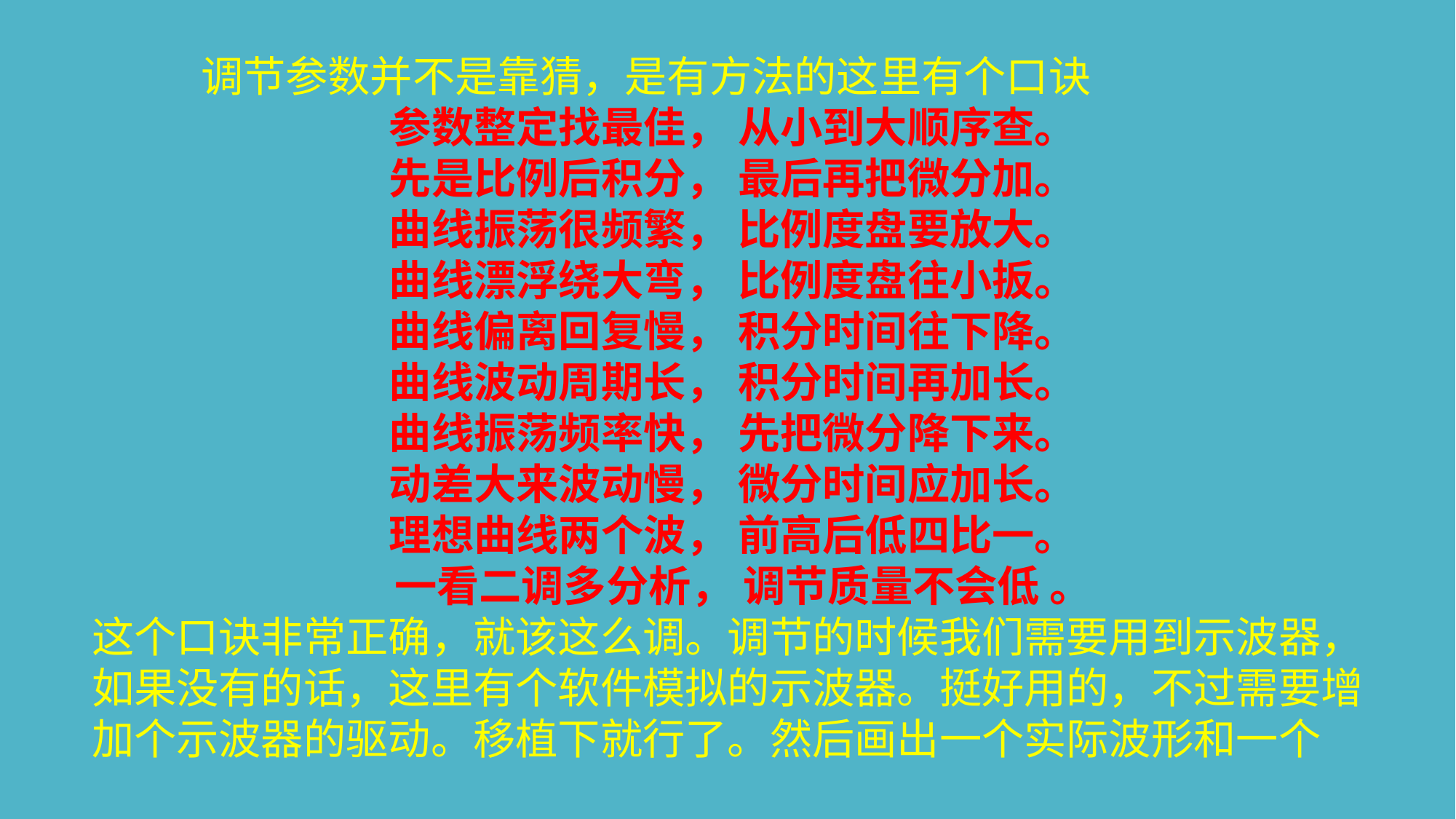

调节参数并不是靠猜，是有方法的这里有个口诀
参数整定找最佳， 从小到大顺序查。
先是比例后积分， 最后再把微分加。
曲线振荡很频繁， 比例度盘要放大。
曲线漂浮绕大弯， 比例度盘往小扳。
曲线偏离回复慢， 积分时间往下降。
曲线波动周期长， 积分时间再加长。
曲线振荡频率快， 先把微分降下来。
动差大来波动慢， 微分时间应加长。
理想曲线两个波， 前高后低四比一。
 一看二调多分析， 调节质量不会低 。
这个口诀非常正确，就该这么调。调节的时候我们需要用到示波器，如果没有的话，这里有个软件模拟的示波器。挺好用的，不过需要增加个示波器的驱动。移植下就行了。然后画出一个实际波形和一个